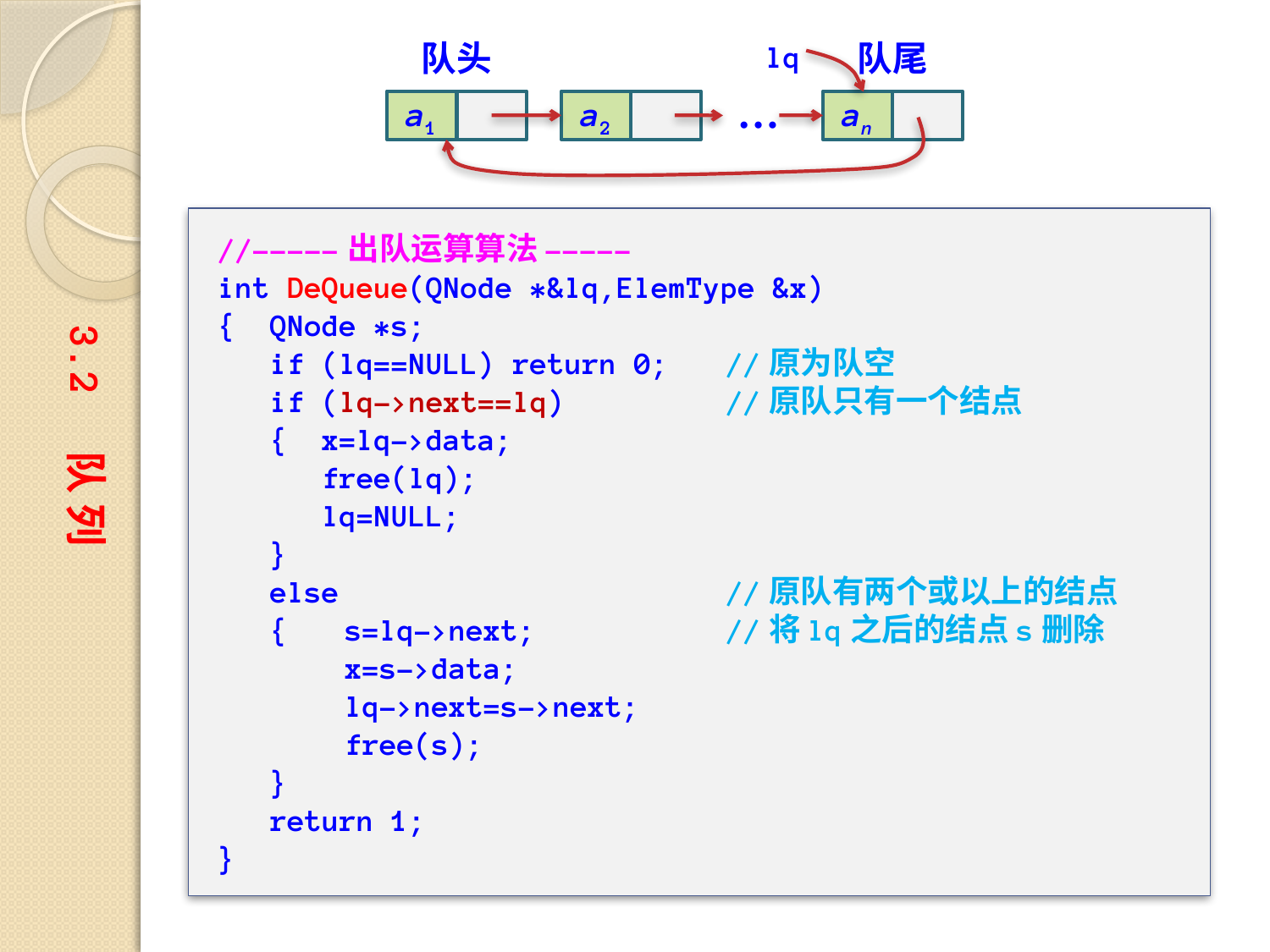

队头
lq
队尾

…
a1

a2

an

//-----出队运算算法-----
int DeQueue(QNode *&lq,ElemType &x)
{  QNode *s;
   if (lq==NULL) return 0;	//原为队空
   if (lq->next==lq)		//原队只有一个结点
   {  x=lq->data;
      free(lq);
      lq=NULL;
   }
   else				//原队有两个或以上的结点
   {	s=lq->next;		//将lq之后的结点s删除
	x=s->data;
	lq->next=s->next;
	free(s);
   }
   return 1;
}
3.2  队 列